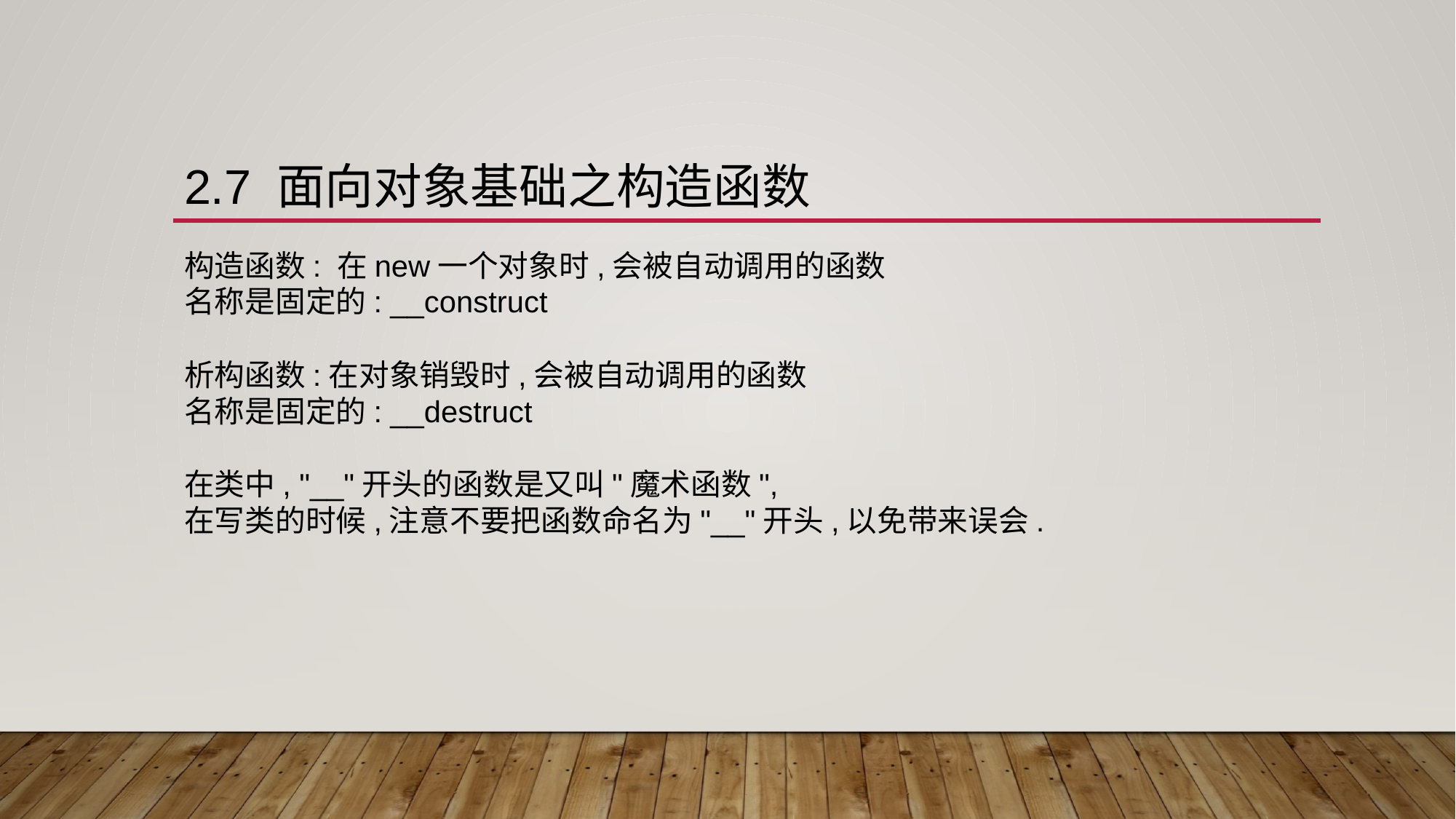

# 2.7 面向对象基础之构造函数
构造函数: 在new一个对象时,会被自动调用的函数
名称是固定的: __construct

析构函数:在对象销毁时,会被自动调用的函数
名称是固定的: __destruct

在类中, "__"开头的函数是又叫"魔术函数",
在写类的时候,注意不要把函数命名为"__"开头,以免带来误会.